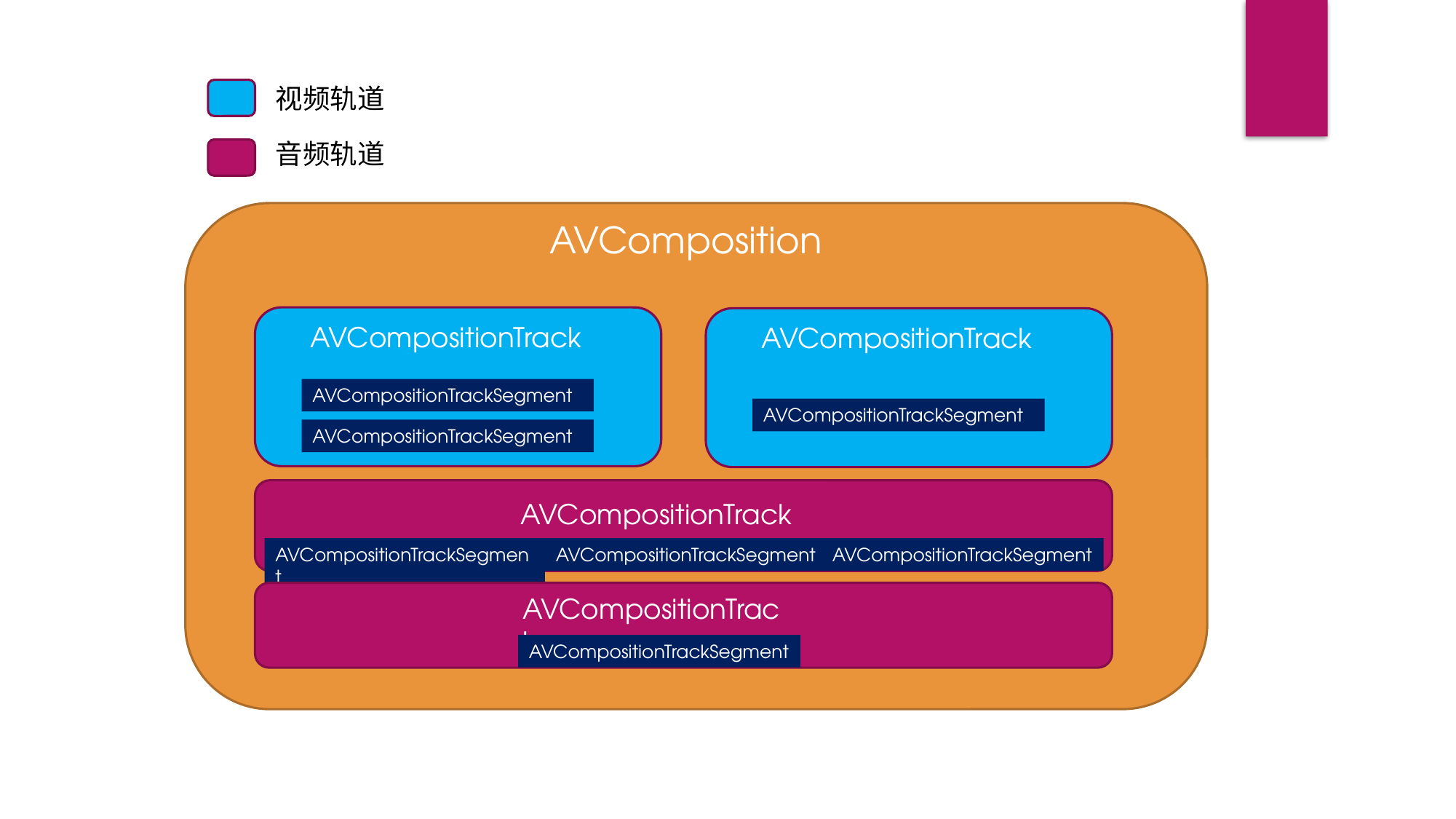

视频轨道

音频轨道

AVComposition

AVCompositionTrack
AVCompositionTrackSegment
AVCompositionTrackSegment

AVCompositionTrack
AVCompositionTrackSegment

AVCompositionTrack
AVCompositionTrackSegment
AVCompositionTrackSegment
AVCompositionTrackSegment

AVCompositionTrack
AVCompositionTrackSegment
AVComposition